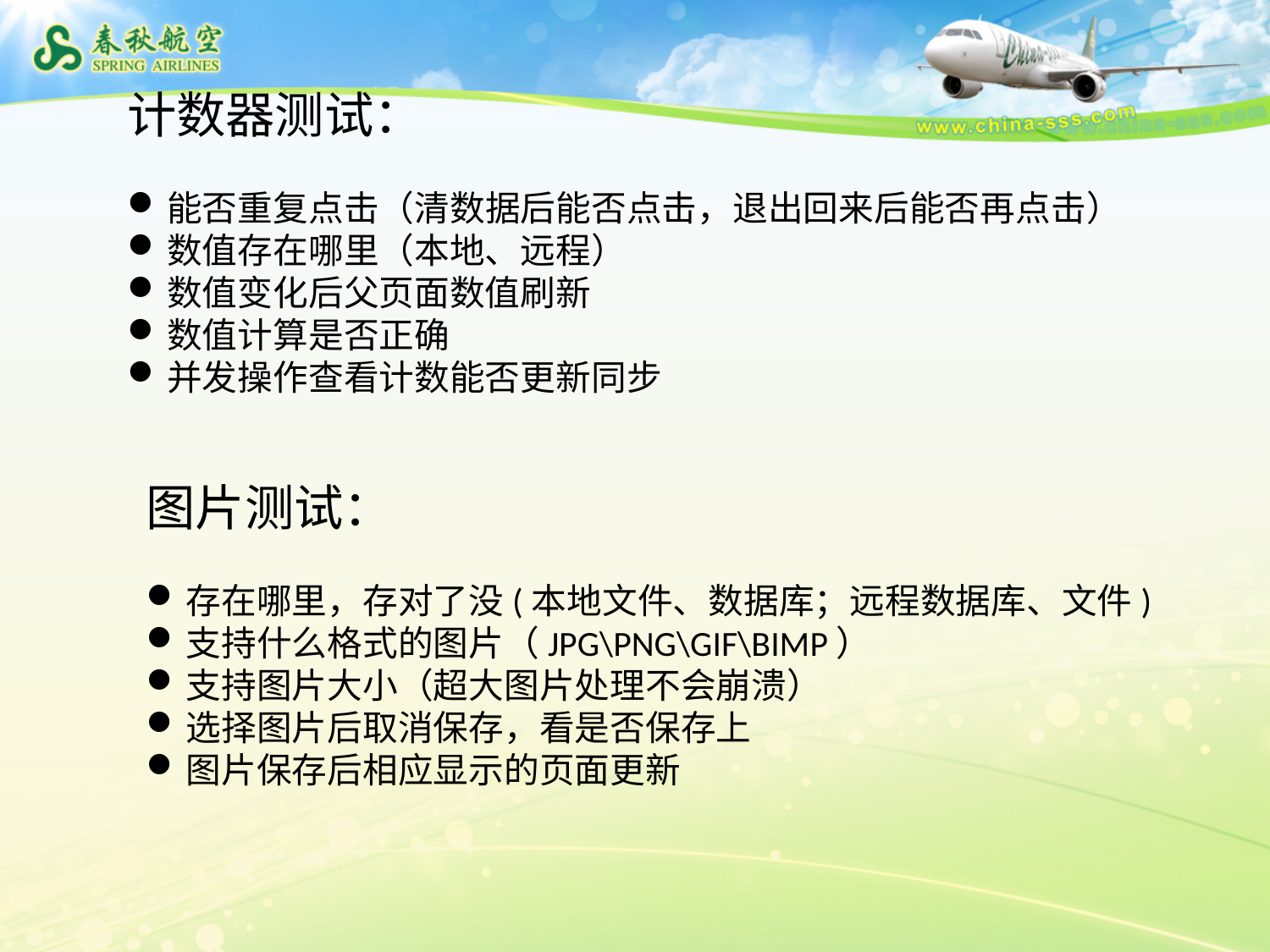

计数器测试：

能否重复点击（清数据后能否点击，退出回来后能否再点击）
数值存在哪里（本地、远程）
数值变化后父页面数值刷新
数值计算是否正确
并发操作查看计数能否更新同步
图片测试：

存在哪里，存对了没(本地文件、数据库；远程数据库、文件)
支持什么格式的图片（JPG\PNG\GIF\BIMP）
支持图片大小（超大图片处理不会崩溃）
选择图片后取消保存，看是否保存上
图片保存后相应显示的页面更新